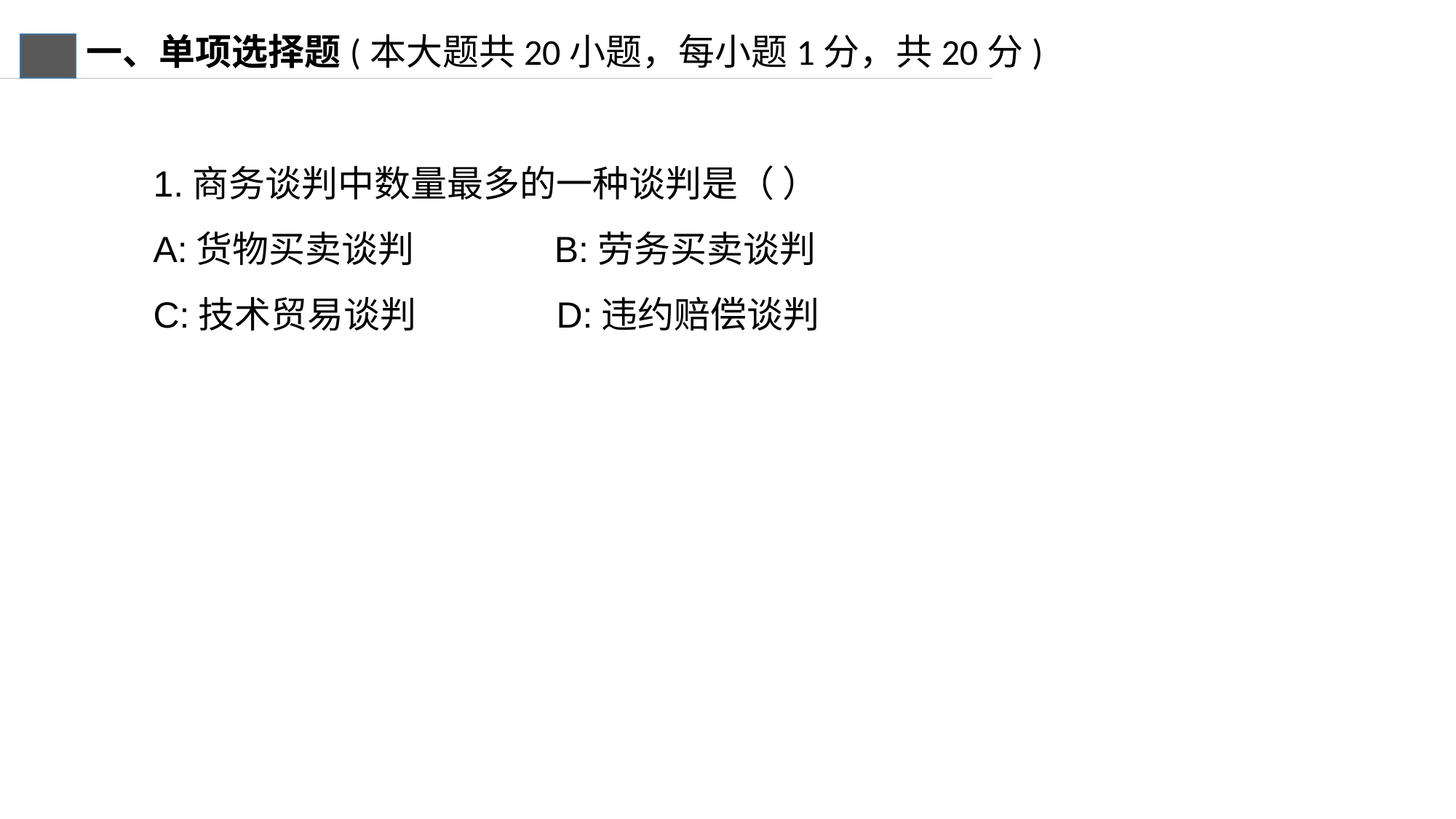

一、单项选择题(本大题共20小题，每小题1分，共20分)

1.商务谈判中数量最多的一种谈判是（ ）
A:货物买卖谈判                B:劳务买卖谈判
C:技术贸易谈判                D:违约赔偿谈判